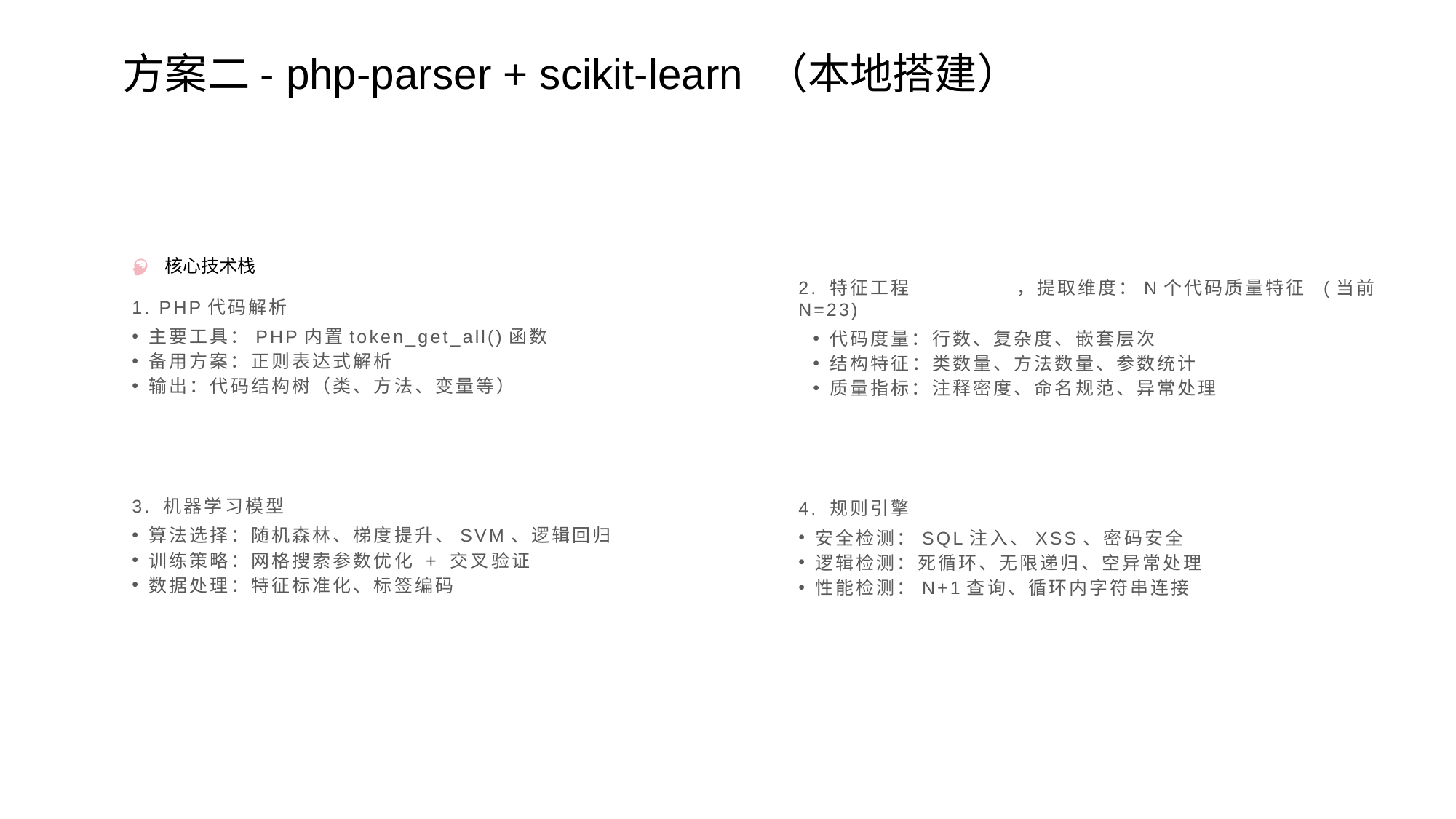

方案二- php-parser + scikit-learn （本地搭建）
🧠   核心技术栈
1. PHP代码解析
 主要工具：PHP内置token_get_all()函数
 备用方案：正则表达式解析
 输出：代码结构树（类、方法、变量等）

3. 机器学习模型
 算法选择：随机森林、梯度提升、SVM、逻辑回归
 训练策略：网格搜索参数优化 + 交叉验证
 数据处理：特征标准化、标签编码

2. 特征工程	，提取维度：N个代码质量特征  (当前 N=23)
 代码度量：行数、复杂度、嵌套层次
 结构特征：类数量、方法数量、参数统计
 质量指标：注释密度、命名规范、异常处理

4. 规则引擎
 安全检测：SQL注入、XSS、密码安全
 逻辑检测：死循环、无限递归、空异常处理
 性能检测：N+1查询、循环内字符串连接